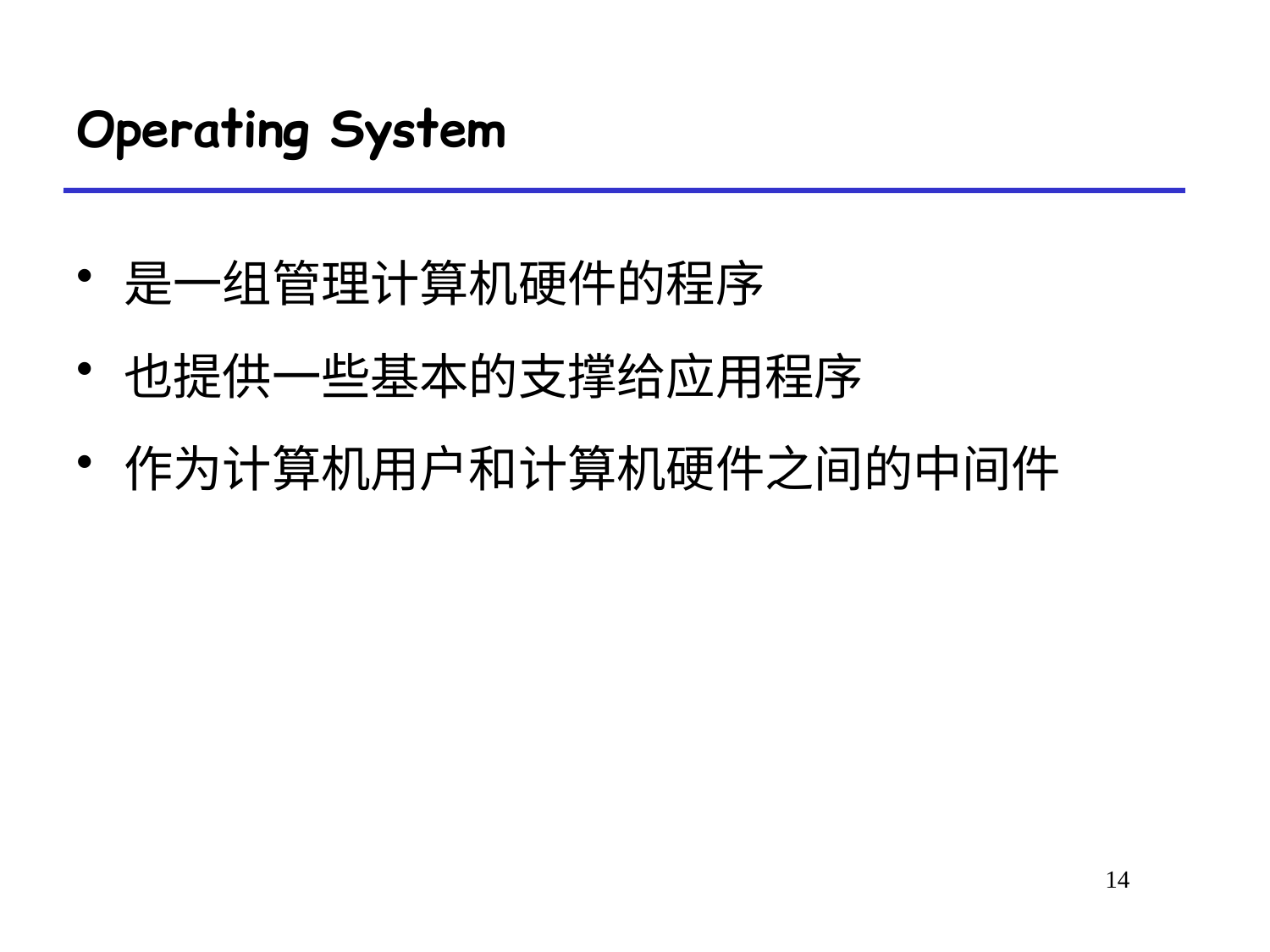

Operating System
是一组管理计算机硬件的程序
也提供一些基本的支撑给应用程序
作为计算机用户和计算机硬件之间的中间件
# 14